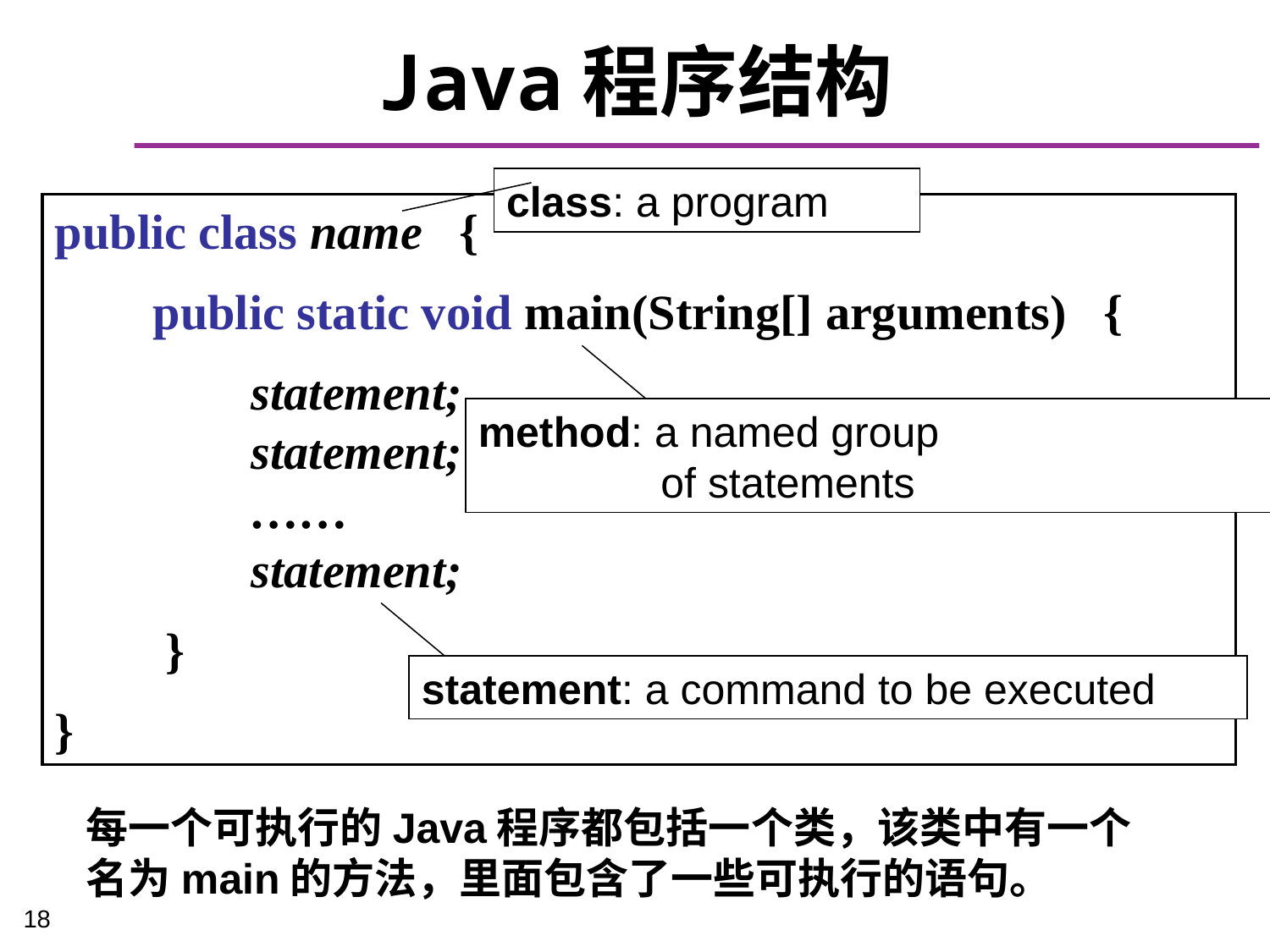

# Java程序结构
class: a program

public class name   {
        public static void main(String[] arguments)   {
                statement;
                statement;
                ……
                statement;
         }
}

method: a named group
of statements

statement: a command to be executed
每一个可执行的Java程序都包括一个类，该类中有一个名为main的方法，里面包含了一些可执行的语句。
18